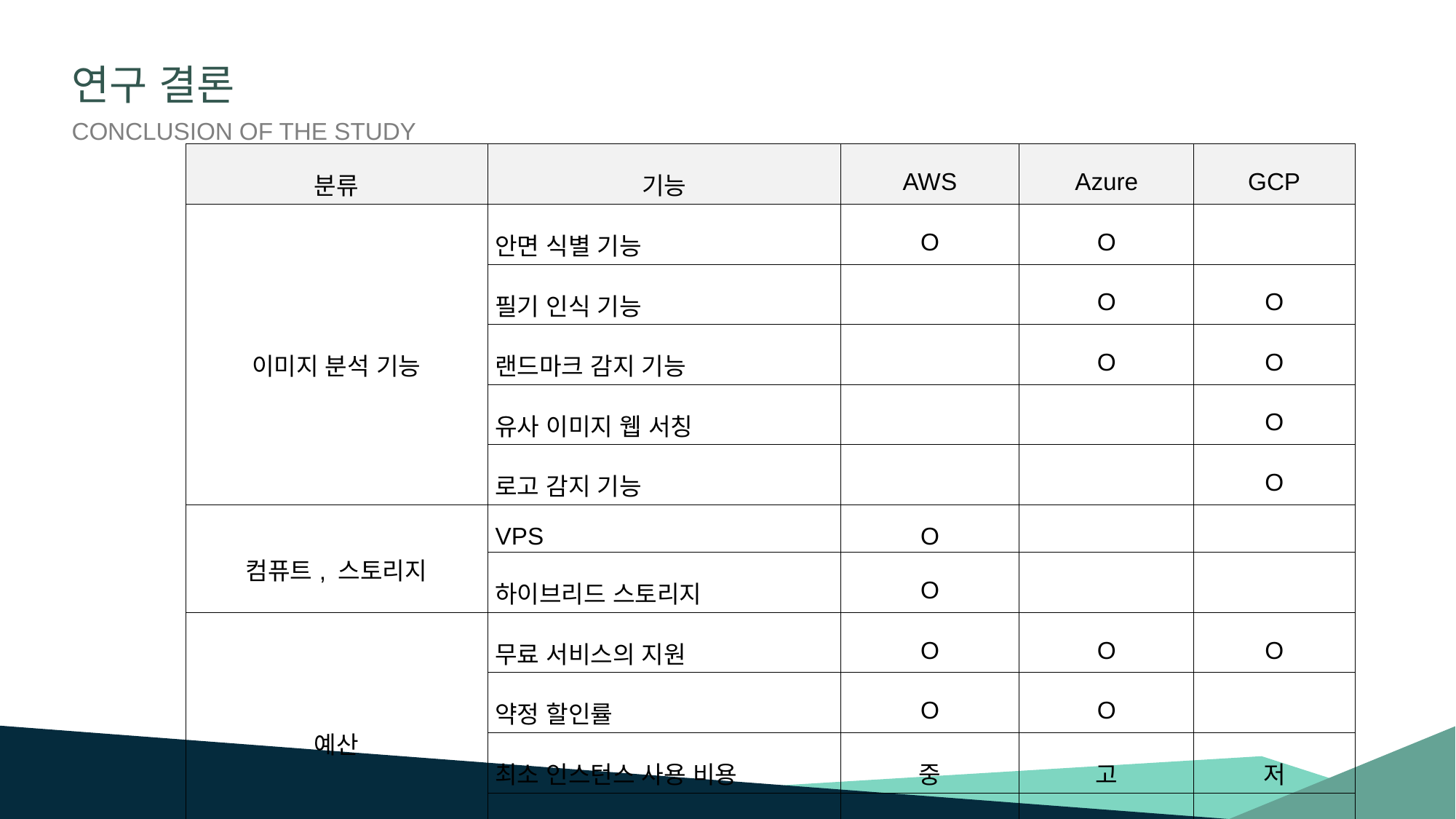

연구 결론
CONCLUSION OF THE STUDY
| 분류 | 기능 | AWS | Azure | GCP |
| --- | --- | --- | --- | --- |
| 이미지 분석 기능 | 안면 식별 기능 | O | O |  |
|  | 필기 인식 기능 |  | O | O |
|  | 랜드마크 감지 기능 |  | O | O |
|  | 유사 이미지 웹 서칭 |  |  | O |
|  | 로고 감지 기능 |  |  | O |
| 컴퓨트, 스토리지 | VPS | O |  |  |
|  | 하이브리드 스토리지 | O |  |  |
| 예산 | 무료 서비스의 지원 | O | O | O |
|  | 약정 할인률 | O | O |  |
|  | 최소 인스턴스 사용 비용 | 중 | 고 | 저 |
|  | 최대 인스턴스 사용 비용 | 저 | 고 | 중 |